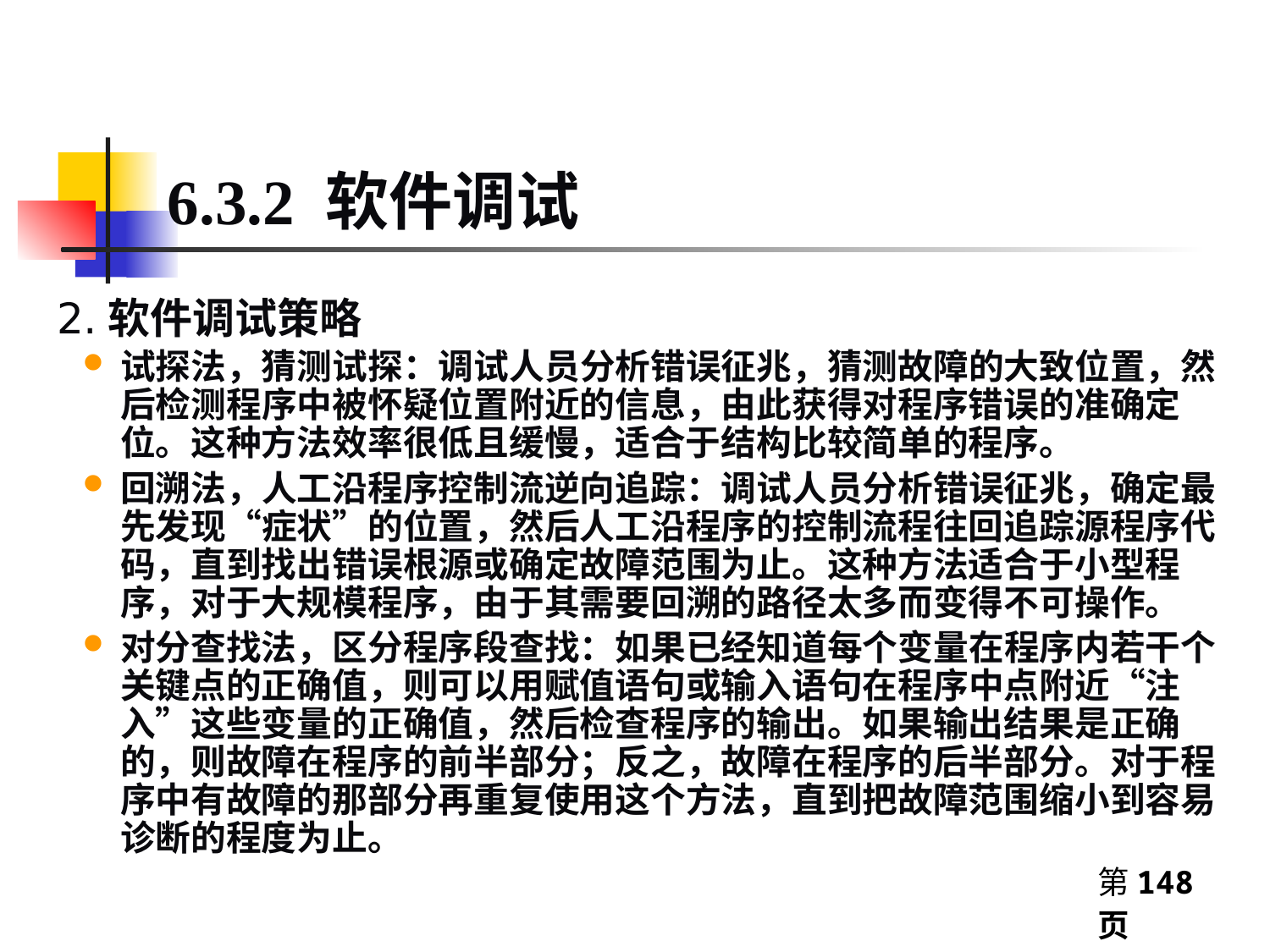

# 1.5.4MIS的结构
6.3.2 软件调试
2.软件调试策略
试探法，猜测试探：调试人员分析错误征兆，猜测故障的大致位置，然后检测程序中被怀疑位置附近的信息，由此获得对程序错误的准确定位。这种方法效率很低且缓慢，适合于结构比较简单的程序。
回溯法，人工沿程序控制流逆向追踪：调试人员分析错误征兆，确定最先发现“症状”的位置，然后人工沿程序的控制流程往回追踪源程序代码，直到找出错误根源或确定故障范围为止。这种方法适合于小型程序，对于大规模程序，由于其需要回溯的路径太多而变得不可操作。
对分查找法，区分程序段查找：如果已经知道每个变量在程序内若干个关键点的正确值，则可以用赋值语句或输入语句在程序中点附近“注入”这些变量的正确值，然后检查程序的输出。如果输出结果是正确的，则故障在程序的前半部分；反之，故障在程序的后半部分。对于程序中有故障的那部分再重复使用这个方法，直到把故障范围缩小到容易诊断的程度为止。